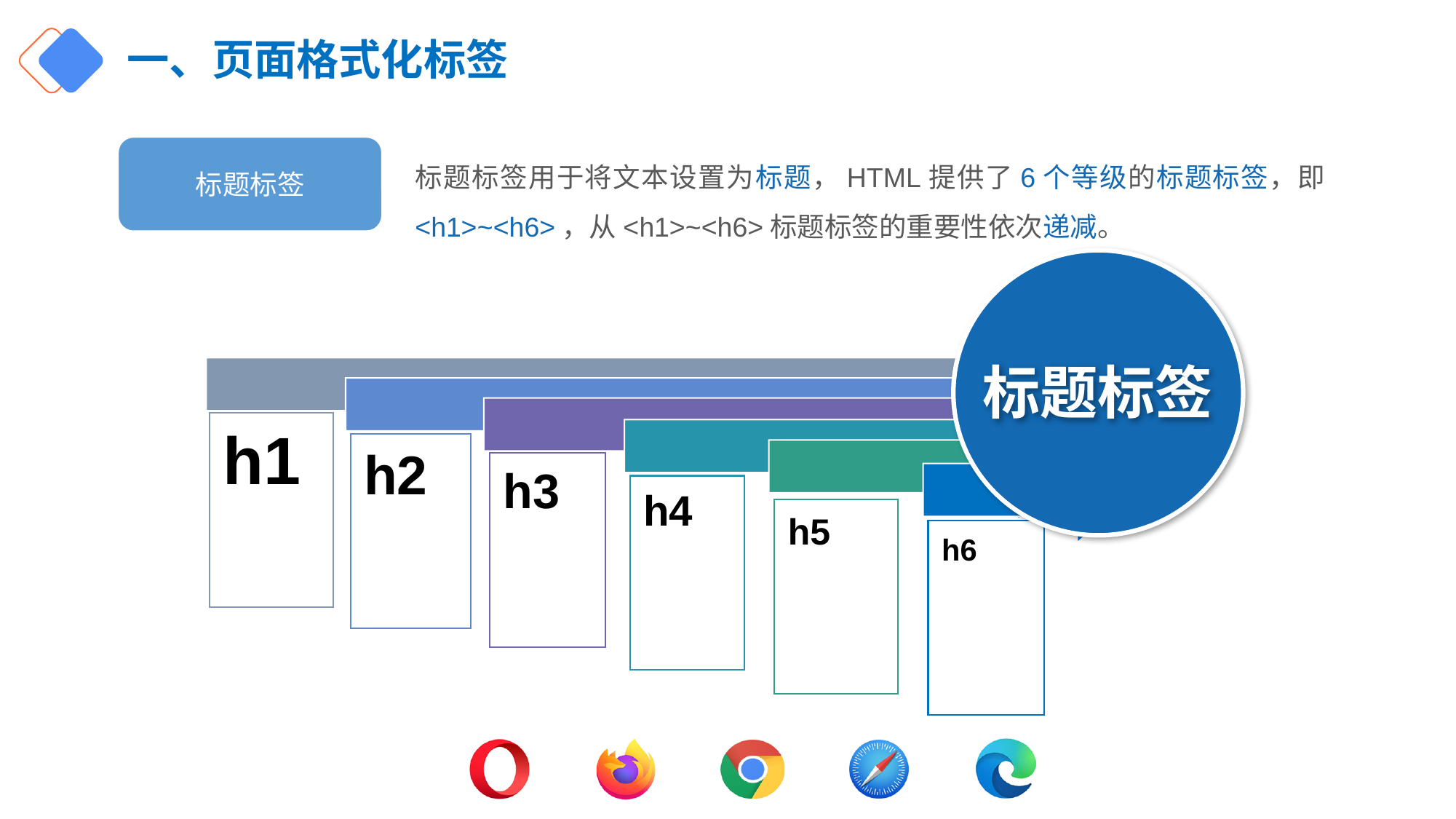

# 一、页面格式化标签
标题标签
标题标签用于将文本设置为标题，HTML提供了6个等级的标题标签，即<h1>~<h6>，从<h1>~<h6>标题标签的重要性依次递减。

标题标签

h1

h2

h3

h4

h5

h6